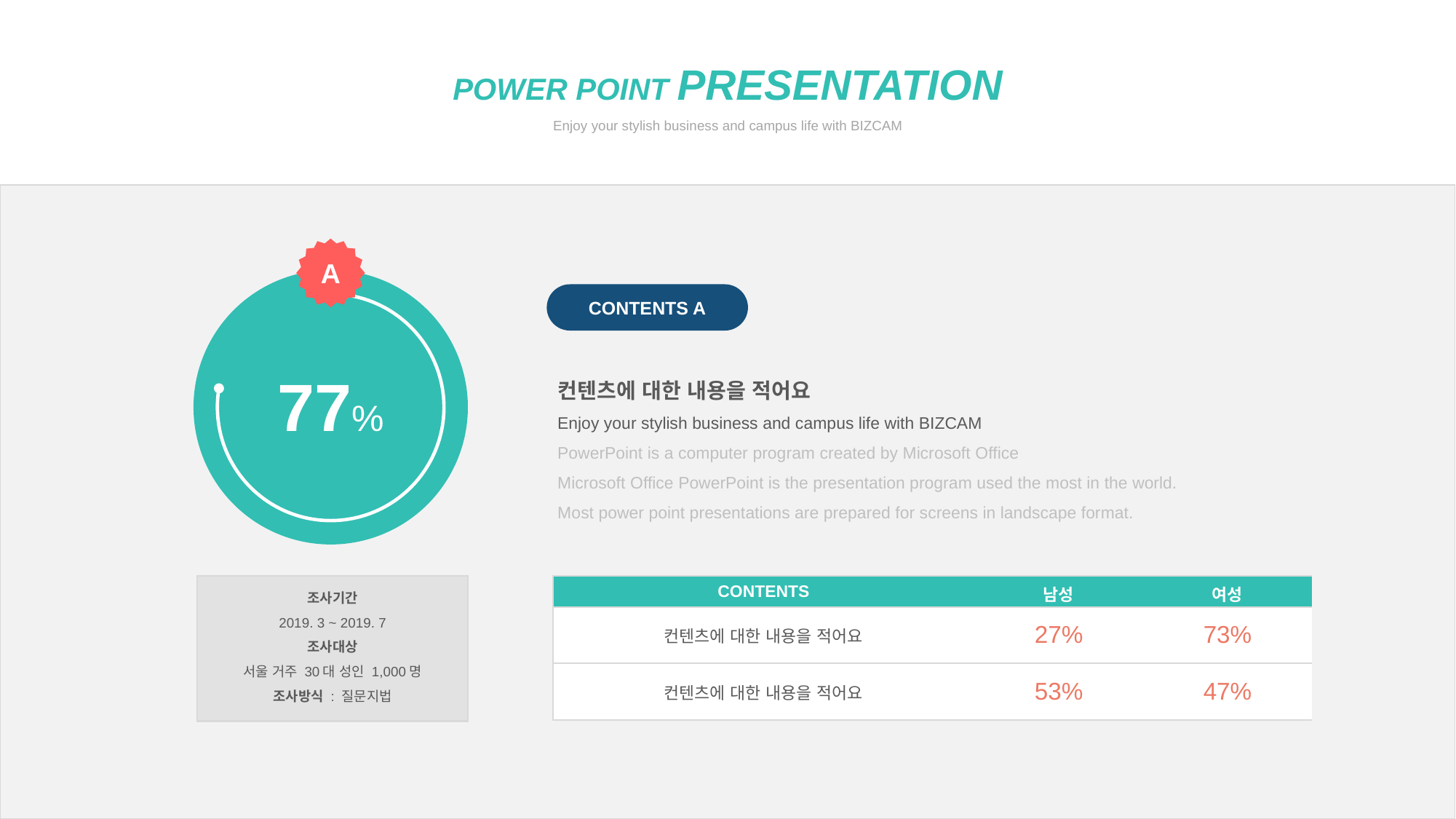

POWER POINT PRESENTATION
Enjoy your stylish business and campus life with BIZCAM

A

CONTENTS A

77%
컨텐츠에 대한 내용을 적어요
Enjoy your stylish business and campus life with BIZCAM
PowerPoint is a computer program created by Microsoft Office
Microsoft Office PowerPoint is the presentation program used the most in the world.
Most power point presentations are prepared for screens in landscape format.
조사기간
2019. 3 ~ 2019. 7
조사대상
서울 거주 30대 성인 1,000명
조사방식 : 질문지법
| CONTENTS | 남성 | 여성 |
| --- | --- | --- |
| 컨텐츠에 대한 내용을 적어요 | 27% | 73% |
| 컨텐츠에 대한 내용을 적어요 | 53% | 47% |